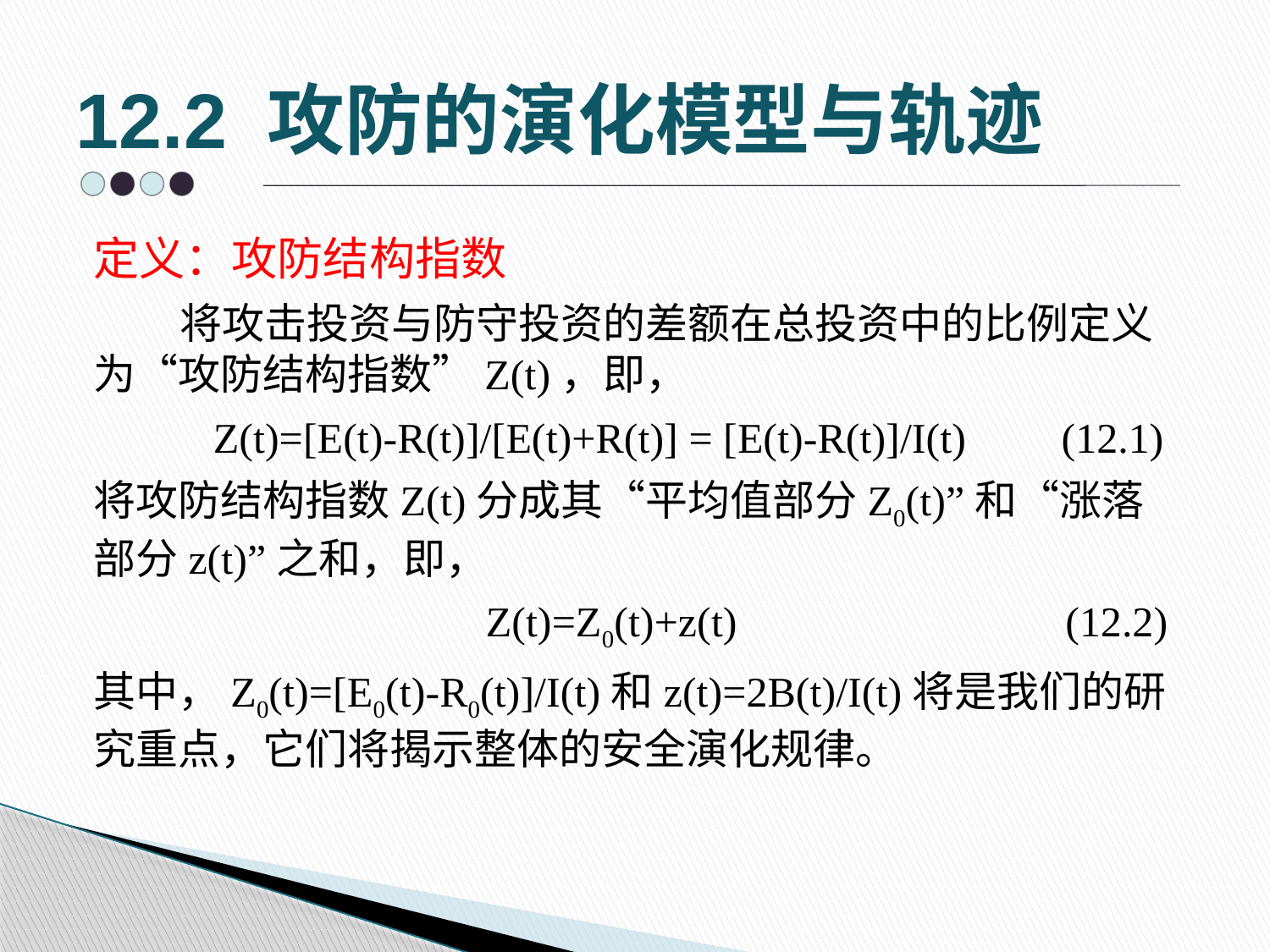

# 12.2 攻防的演化模型与轨迹

定义：攻防结构指数
        将攻击投资与防守投资的差额在总投资中的比例定义为“攻防结构指数”Z(t)，即，
           Z(t)=[E(t)-R(t)]/[E(t)+R(t)] = [E(t)-R(t)]/I(t)         (12.1)
将攻防结构指数Z(t)分成其“平均值部分Z0(t)”和“涨落部分z(t)”之和，即，
Z(t)=Z0(t)+z(t)                               (12.2)
其中，Z0(t)=[E0(t)-R0(t)]/I(t)和z(t)=2B(t)/I(t)将是我们的研究重点，它们将揭示整体的安全演化规律。